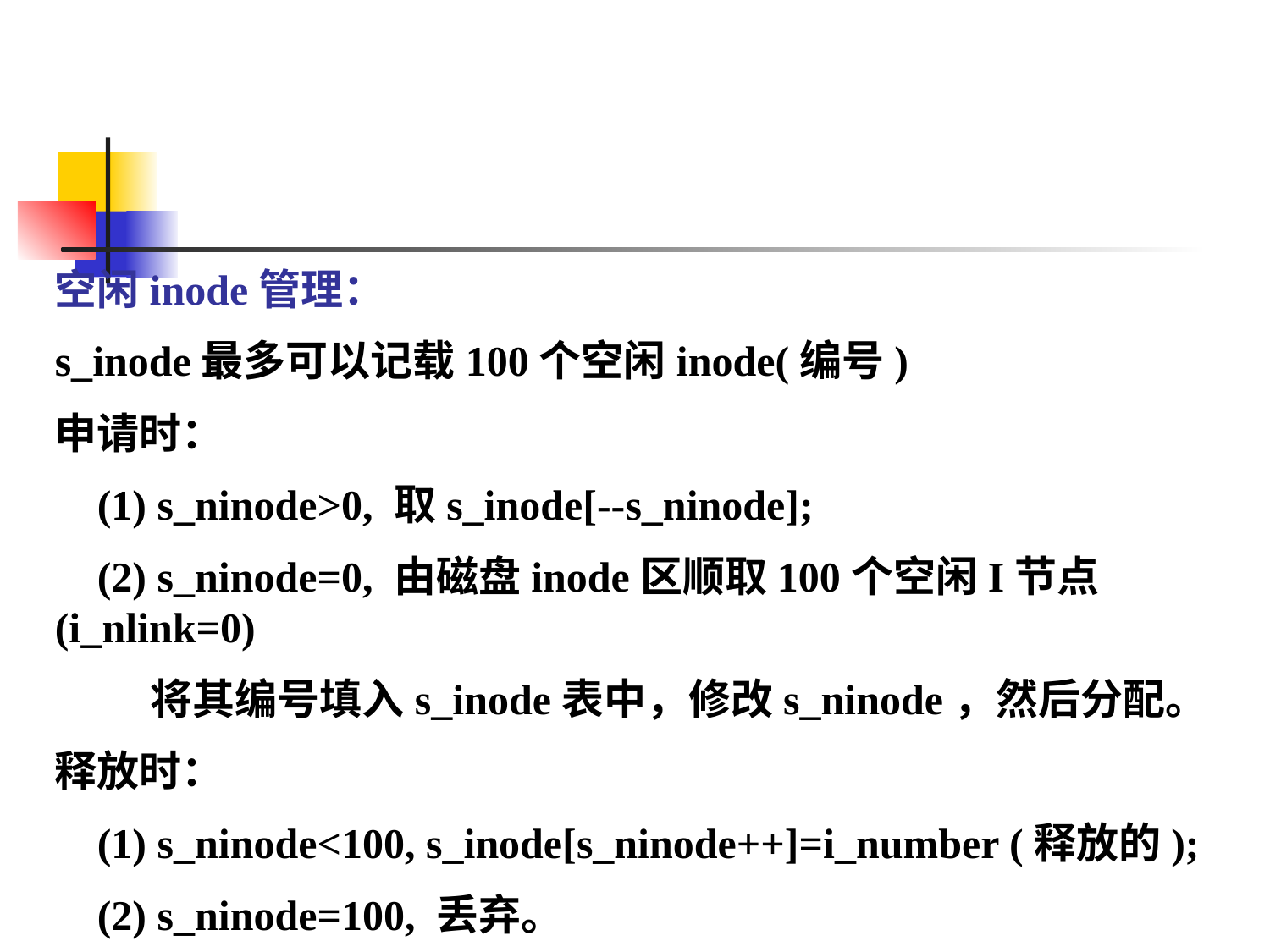

空闲inode管理：
s_inode最多可以记载100个空闲inode(编号)
申请时：
    (1) s_ninode>0, 取s_inode[--s_ninode];
    (2) s_ninode=0, 由磁盘inode区顺取100个空闲I节点(i_nlink=0)
         将其编号填入s_inode表中，修改s_ninode，然后分配。
释放时：
    (1) s_ninode<100, s_inode[s_ninode++]=i_number (释放的);
    (2) s_ninode=100, 丢弃。